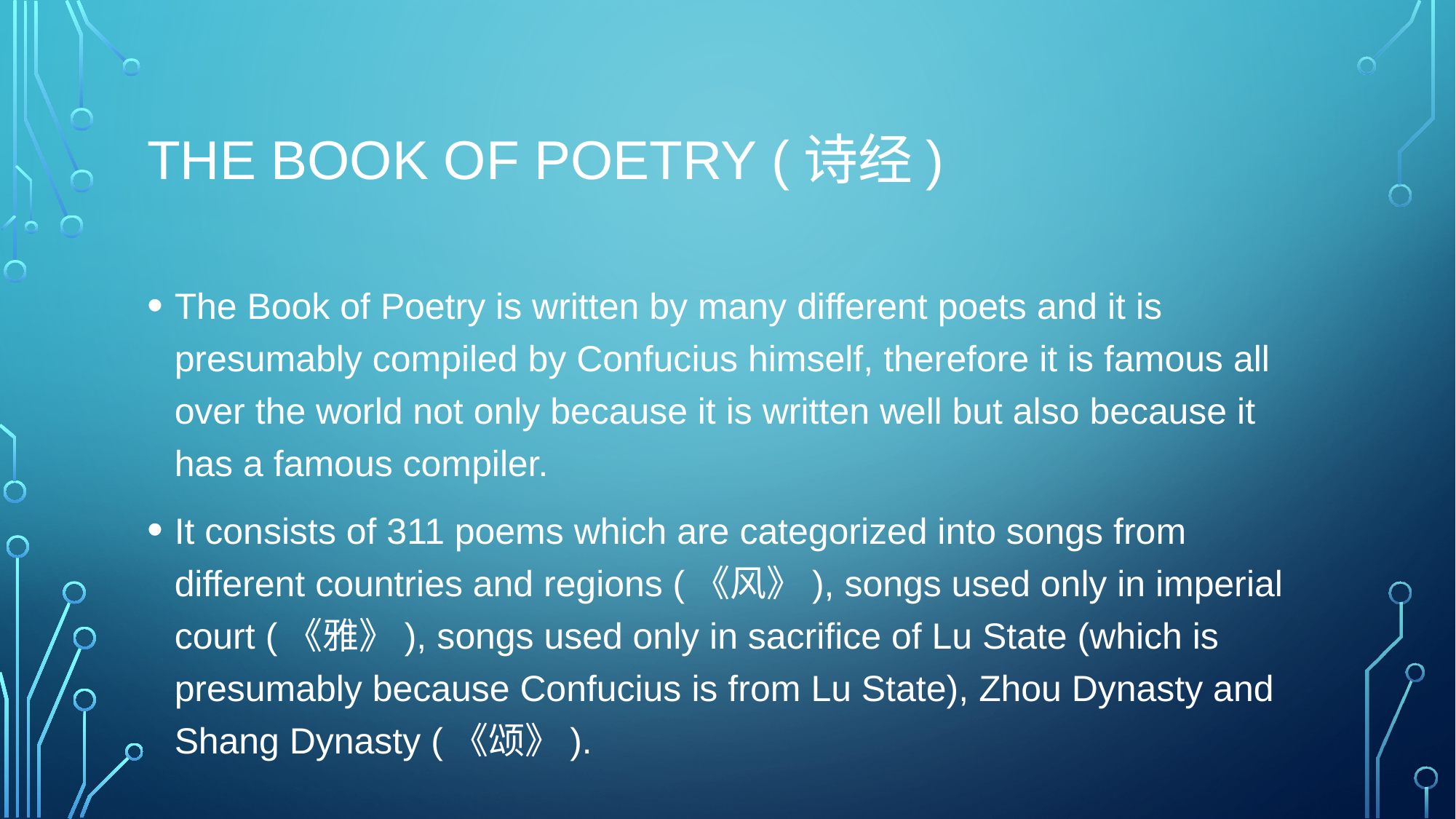

# The Book of poetry (诗经)
The Book of Poetry is written by many different poets and it is presumably compiled by Confucius himself, therefore it is famous all over the world not only because it is written well but also because it has a famous compiler.
It consists of 311 poems which are categorized into songs from different countries and regions (《风》), songs used only in imperial court (《雅》), songs used only in sacrifice of Lu State (which is presumably because Confucius is from Lu State), Zhou Dynasty and Shang Dynasty (《颂》).